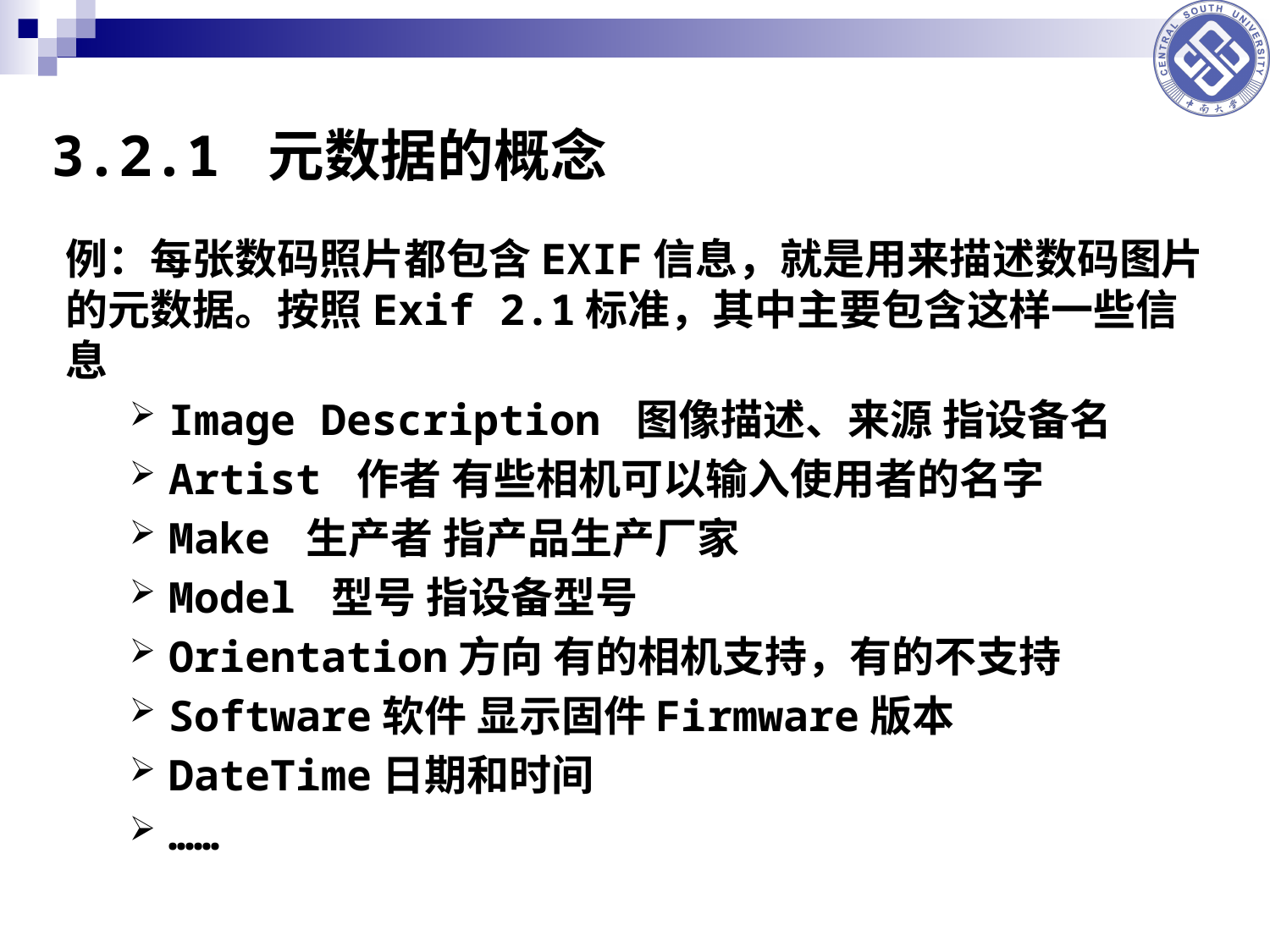

3.2.1 元数据的概念
例：每张数码照片都包含EXIF信息，就是用来描述数码图片的元数据。按照Exif 2.1标准，其中主要包含这样一些信息
Image Description 图像描述、来源 指设备名
Artist 作者 有些相机可以输入使用者的名字
Make 生产者 指产品生产厂家
Model 型号 指设备型号
Orientation方向 有的相机支持，有的不支持
Software软件 显示固件Firmware版本
DateTime日期和时间
……